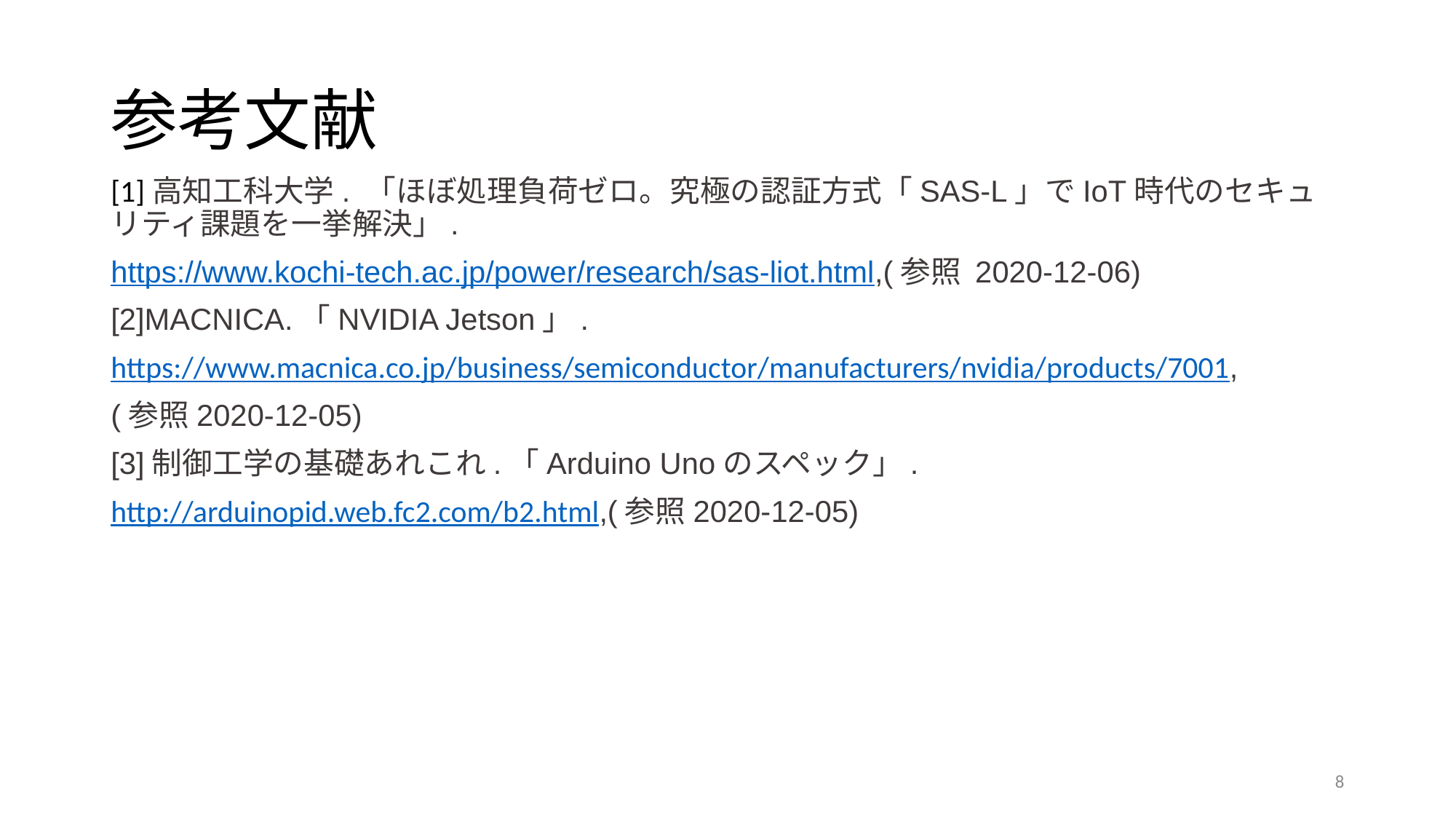

# 参考文献
[1]高知工科大学. 「ほぼ処理負荷ゼロ。究極の認証方式「SAS-L」でIoT時代のセキュリティ課題を一挙解決」.
https://www.kochi-tech.ac.jp/power/research/sas-liot.html,(参照 2020-12-06)
[2]MACNICA.「NVIDIA Jetson」.
https://www.macnica.co.jp/business/semiconductor/manufacturers/nvidia/products/7001,
(参照2020-12-05)
[3]制御工学の基礎あれこれ.「Arduino Unoのスペック」.
http://arduinopid.web.fc2.com/b2.html,(参照2020-12-05)
8